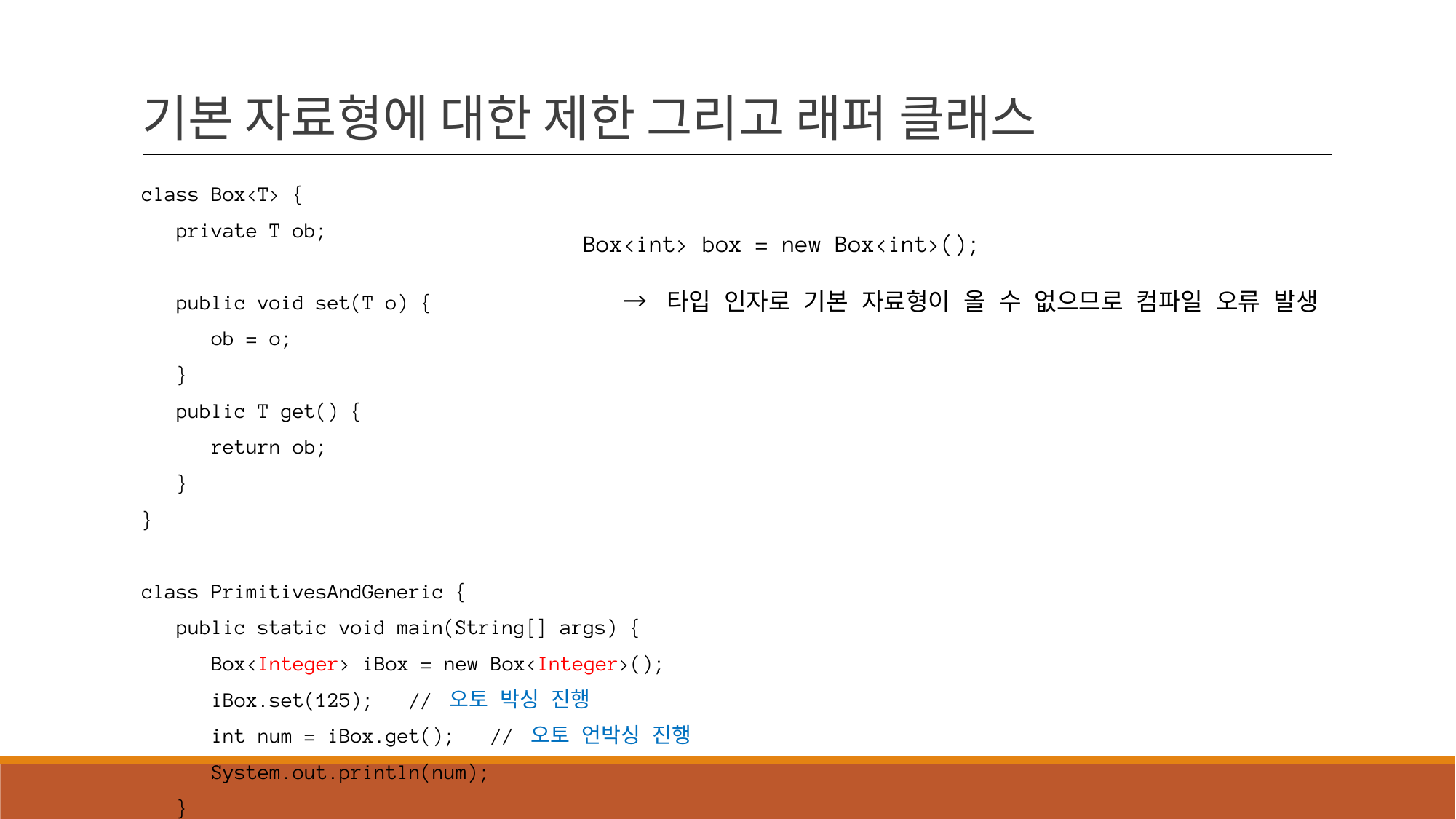

기본 자료형에 대한 제한 그리고 래퍼 클래스
class Box<T> {
   private T ob;

   public void set(T o) {
      ob = o;
   }
   public T get() {
      return ob;
   }
}

class PrimitivesAndGeneric {
   public static void main(String[] args) {
      Box<Integer> iBox = new Box<Integer>();
      iBox.set(125);   // 오토 박싱 진행
      int num = iBox.get();   // 오토 언박싱 진행
      System.out.println(num);
   }
}
Box<int> box = new Box<int>();
   → 타입 인자로 기본 자료형이 올 수 없으므로 컴파일 오류 발생